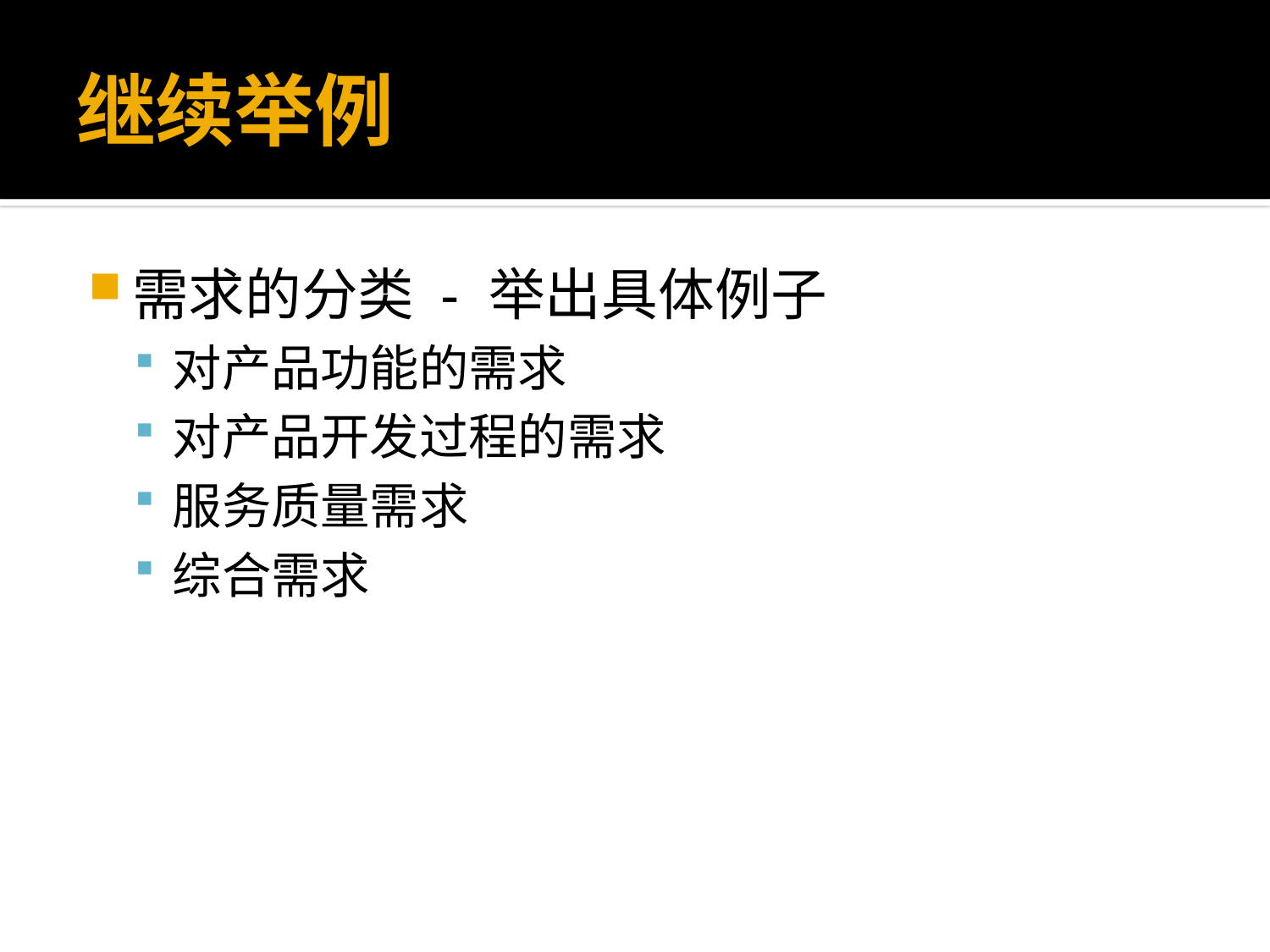

# 继续举例
需求的分类 - 举出具体例子
对产品功能的需求
对产品开发过程的需求
服务质量需求
综合需求